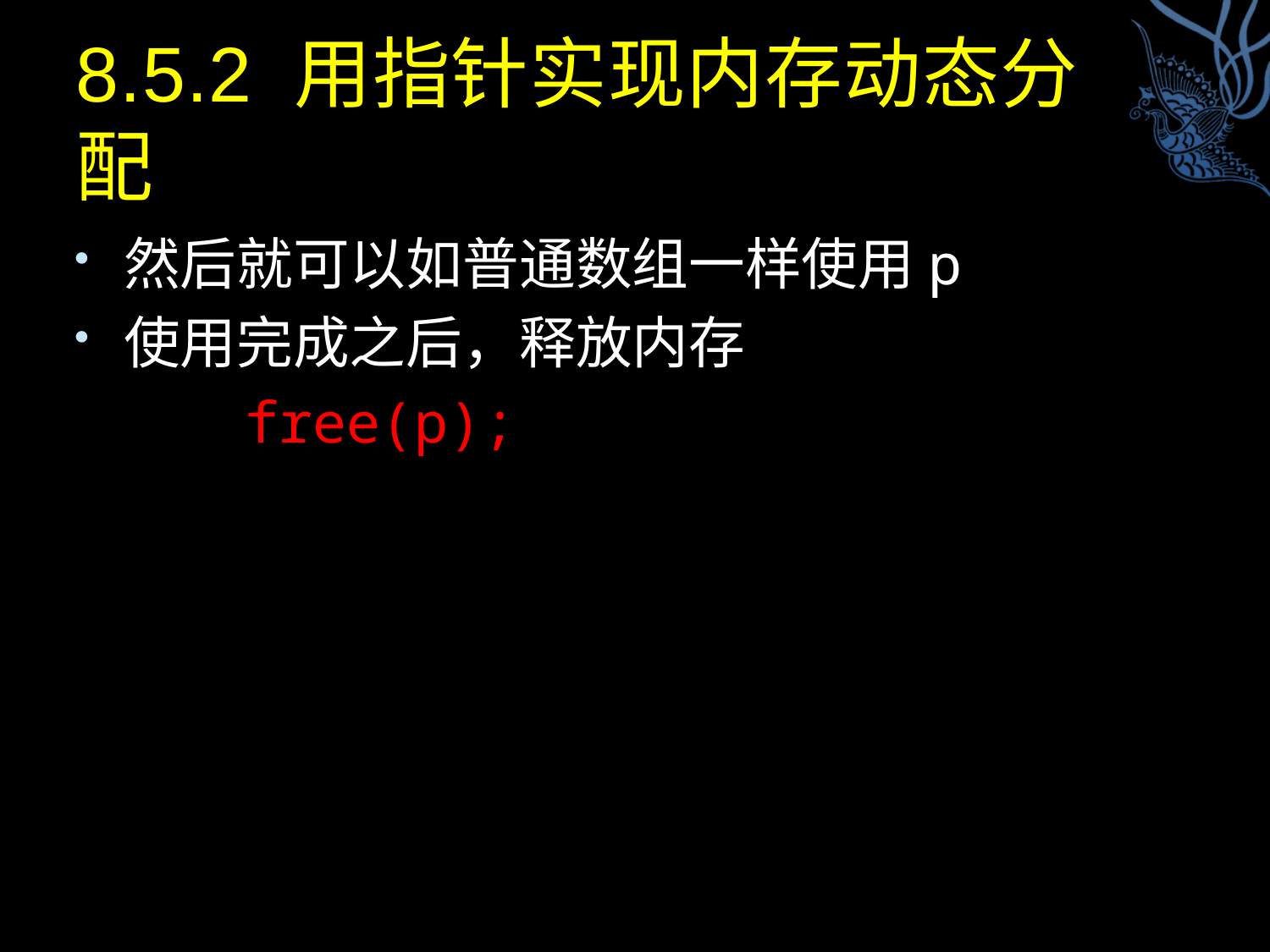

# 8.5.2 用指针实现内存动态分配
然后就可以如普通数组一样使用p
使用完成之后，释放内存
     free(p);